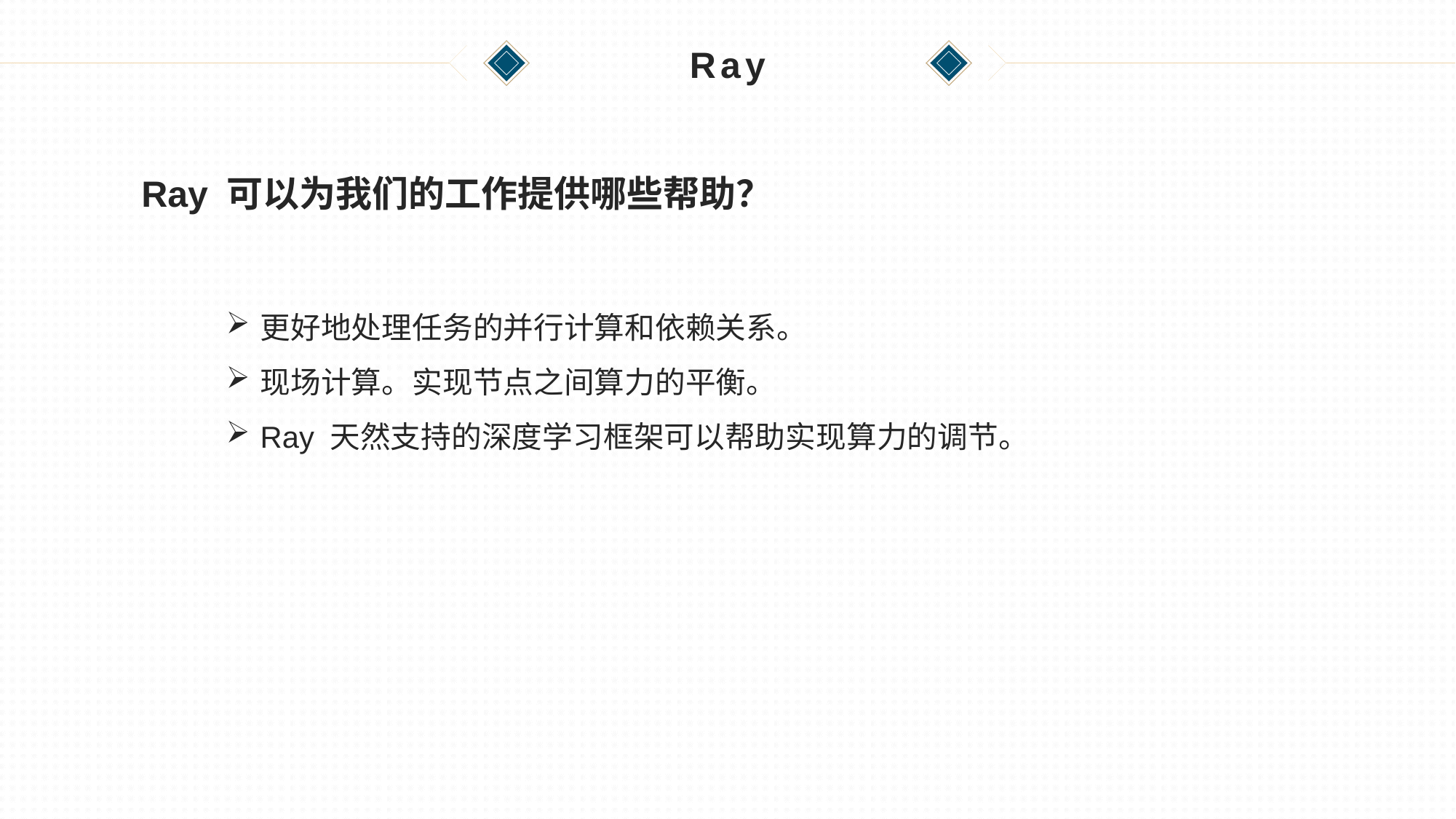

# Ray
Ray 可以为我们的工作提供哪些帮助？
更好地处理任务的并行计算和依赖关系。
现场计算。实现节点之间算力的平衡。
Ray 天然支持的深度学习框架可以帮助实现算力的调节。